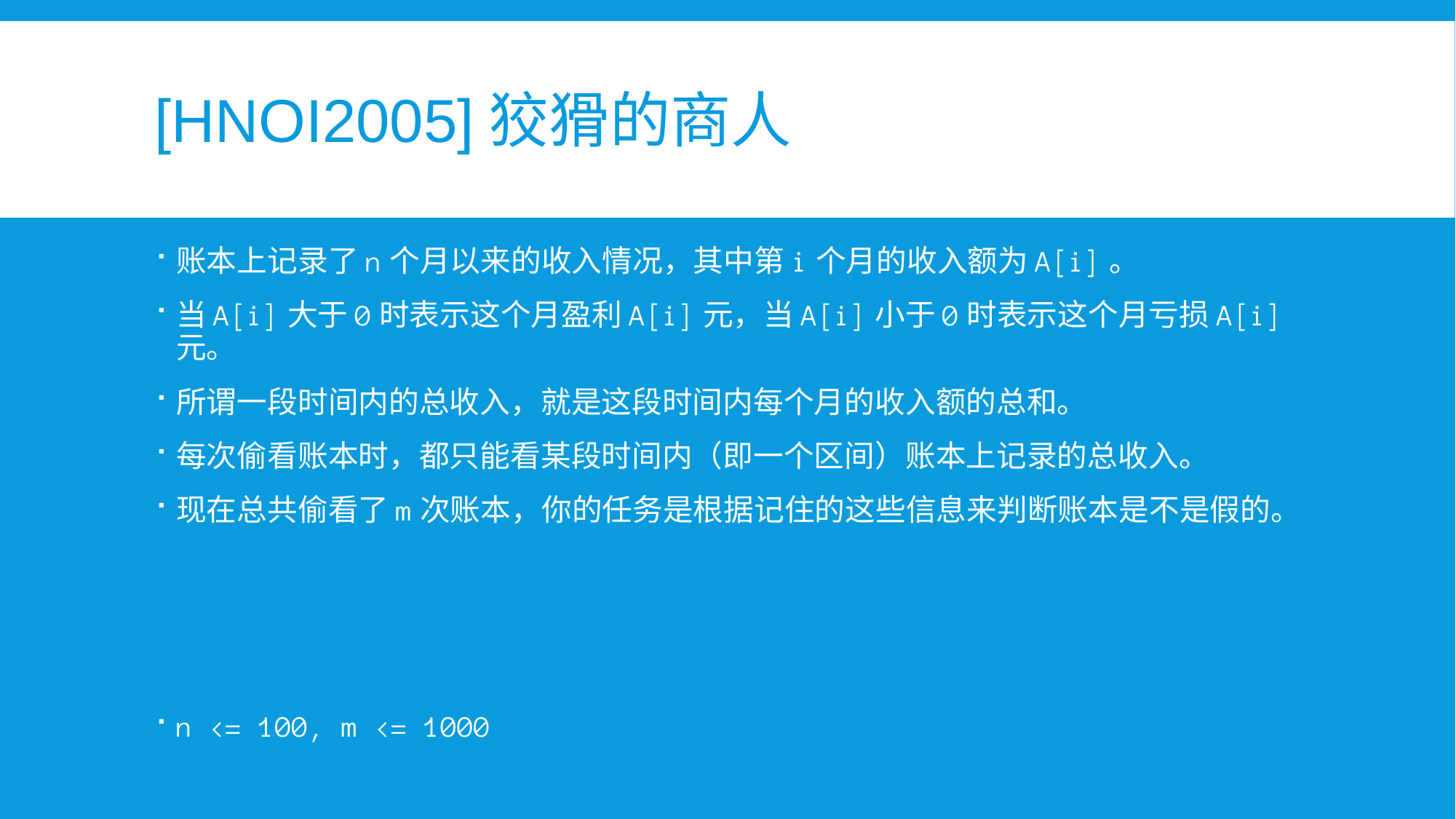

# [HNOI2005]狡猾的商人
账本上记录了n个月以来的收入情况，其中第i个月的收入额为A[i]。
当A[i]大于0时表示这个月盈利A[i]元，当A[i]小于0时表示这个月亏损A[i]元。
所谓一段时间内的总收入，就是这段时间内每个月的收入额的总和。
每次偷看账本时，都只能看某段时间内（即一个区间）账本上记录的总收入。
现在总共偷看了m次账本，你的任务是根据记住的这些信息来判断账本是不是假的。

n <= 100, m <= 1000